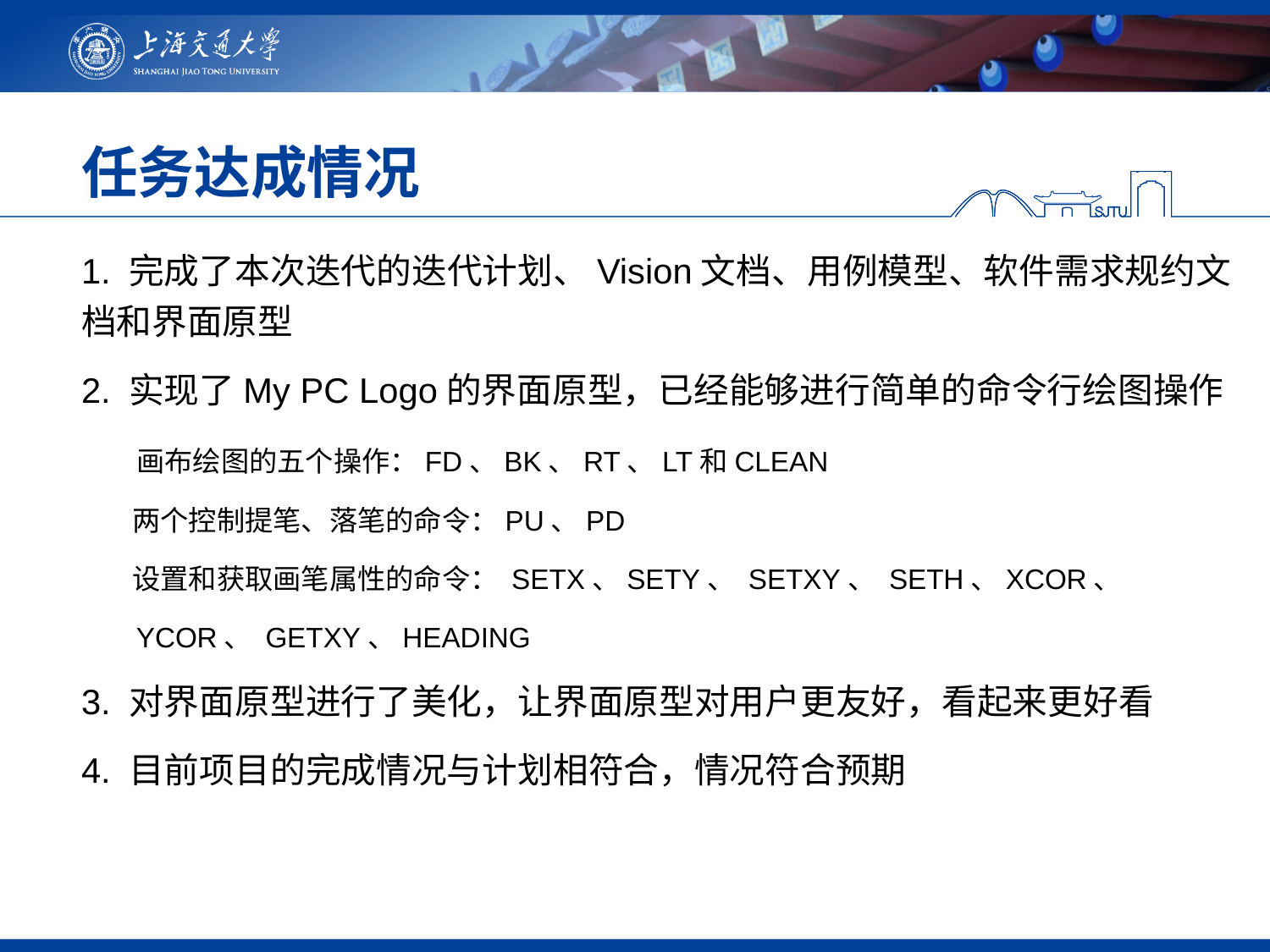

# 任务达成情况
1. 完成了本次迭代的迭代计划、Vision文档、用例模型、软件需求规约文档和界面原型
2. 实现了My PC Logo的界面原型，已经能够进行简单的命令行绘图操作
      画布绘图的五个操作：FD、BK、RT、LT和CLEAN
       两个控制提笔、落笔的命令：PU、PD
       设置和获取画笔属性的命令： SETX、SETY、 SETXY、 SETH、XCOR、
       YCOR、 GETXY、HEADING
3. 对界面原型进行了美化，让界面原型对用户更友好，看起来更好看
4. 目前项目的完成情况与计划相符合，情况符合预期